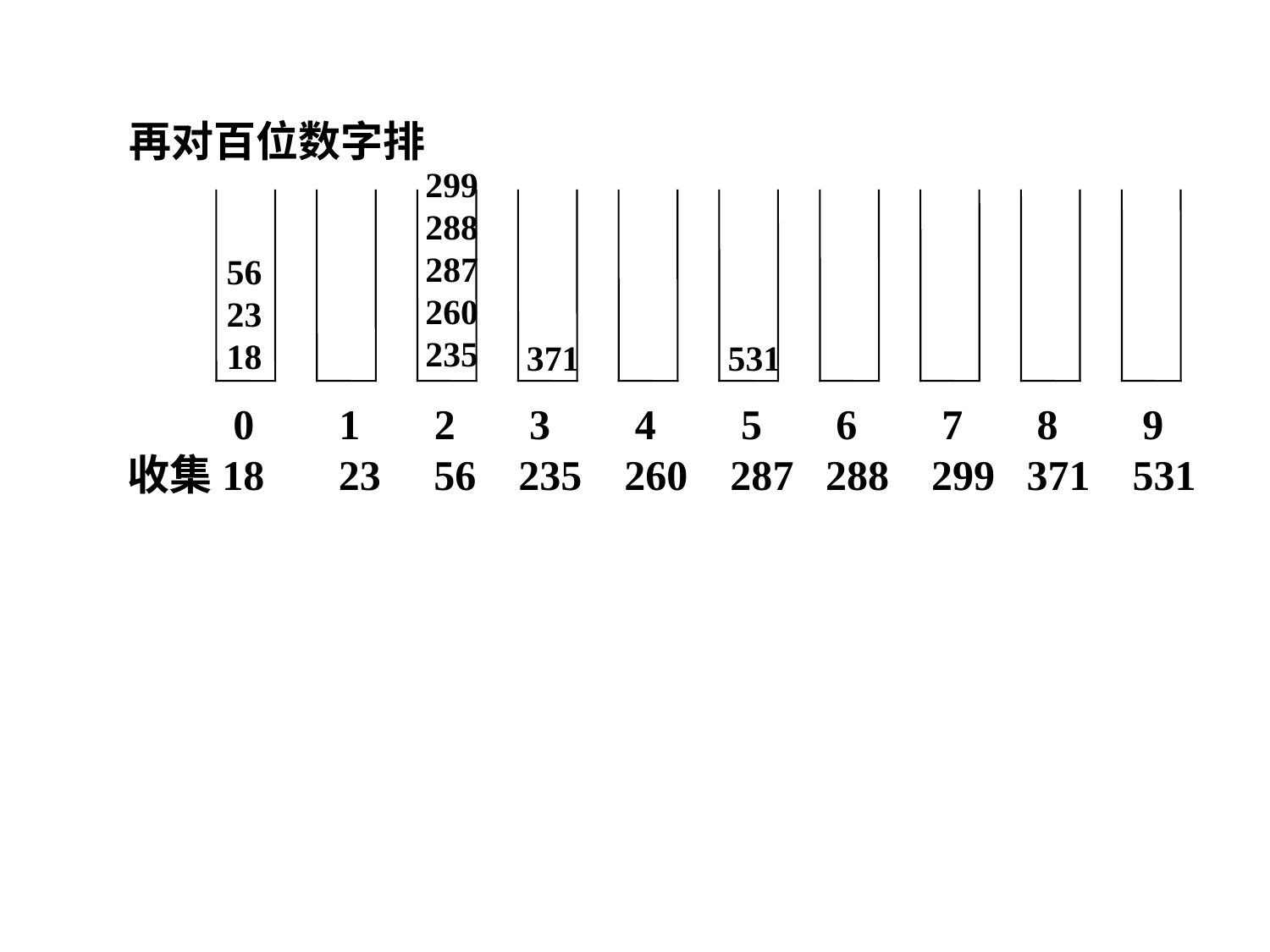

再对百位数字排
299
288
287
260
235

56
23
18
371
531
          0        1       2       3        4        5       6        7       8        9
收集18       23     56    235    260    287   288    299   371    531